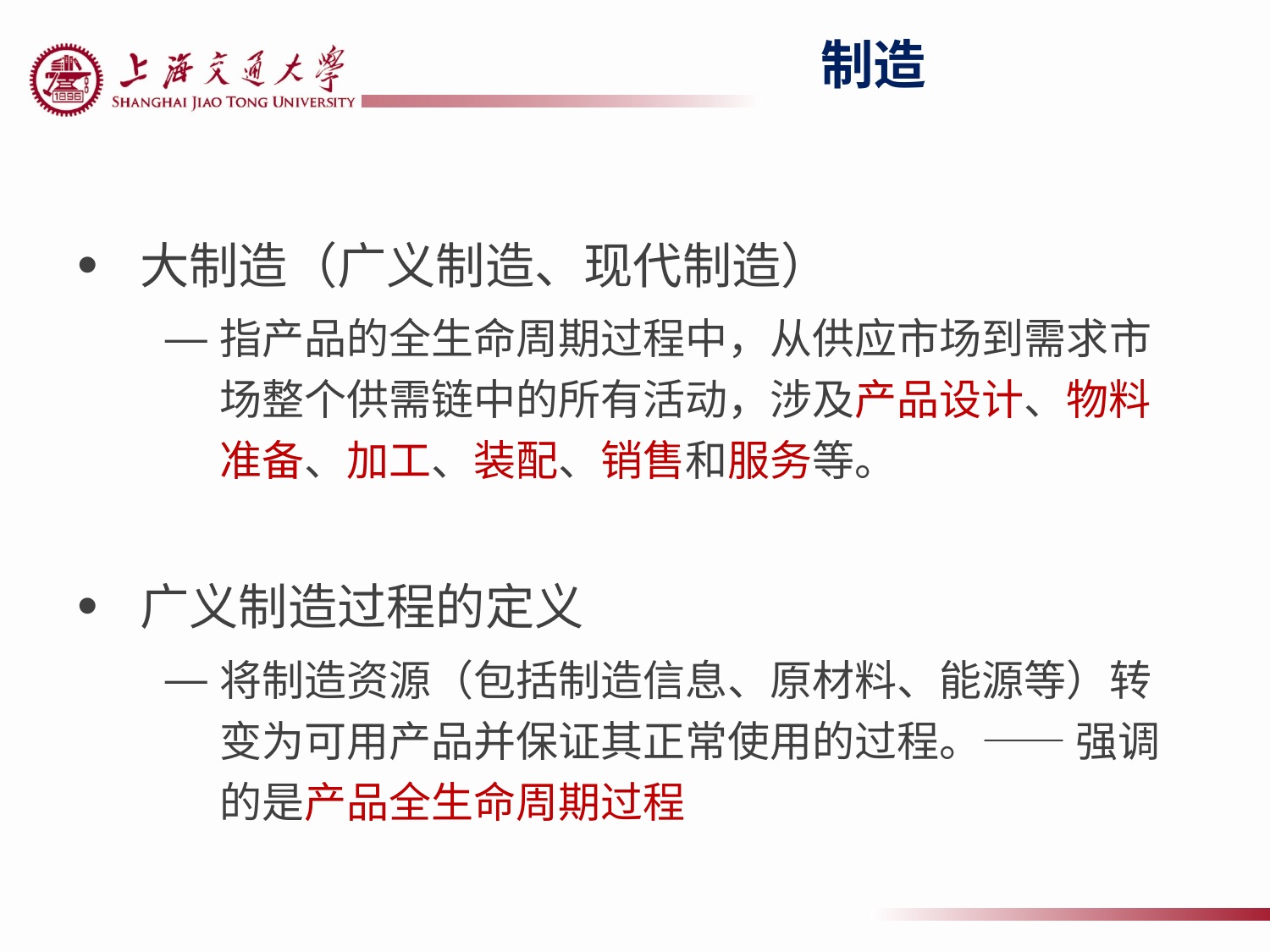

# 制造
大制造（广义制造、现代制造）
指产品的全生命周期过程中，从供应市场到需求市场整个供需链中的所有活动，涉及产品设计、物料准备、加工、装配、销售和服务等。

广义制造过程的定义
将制造资源（包括制造信息、原材料、能源等）转变为可用产品并保证其正常使用的过程。—— 强调的是产品全生命周期过程